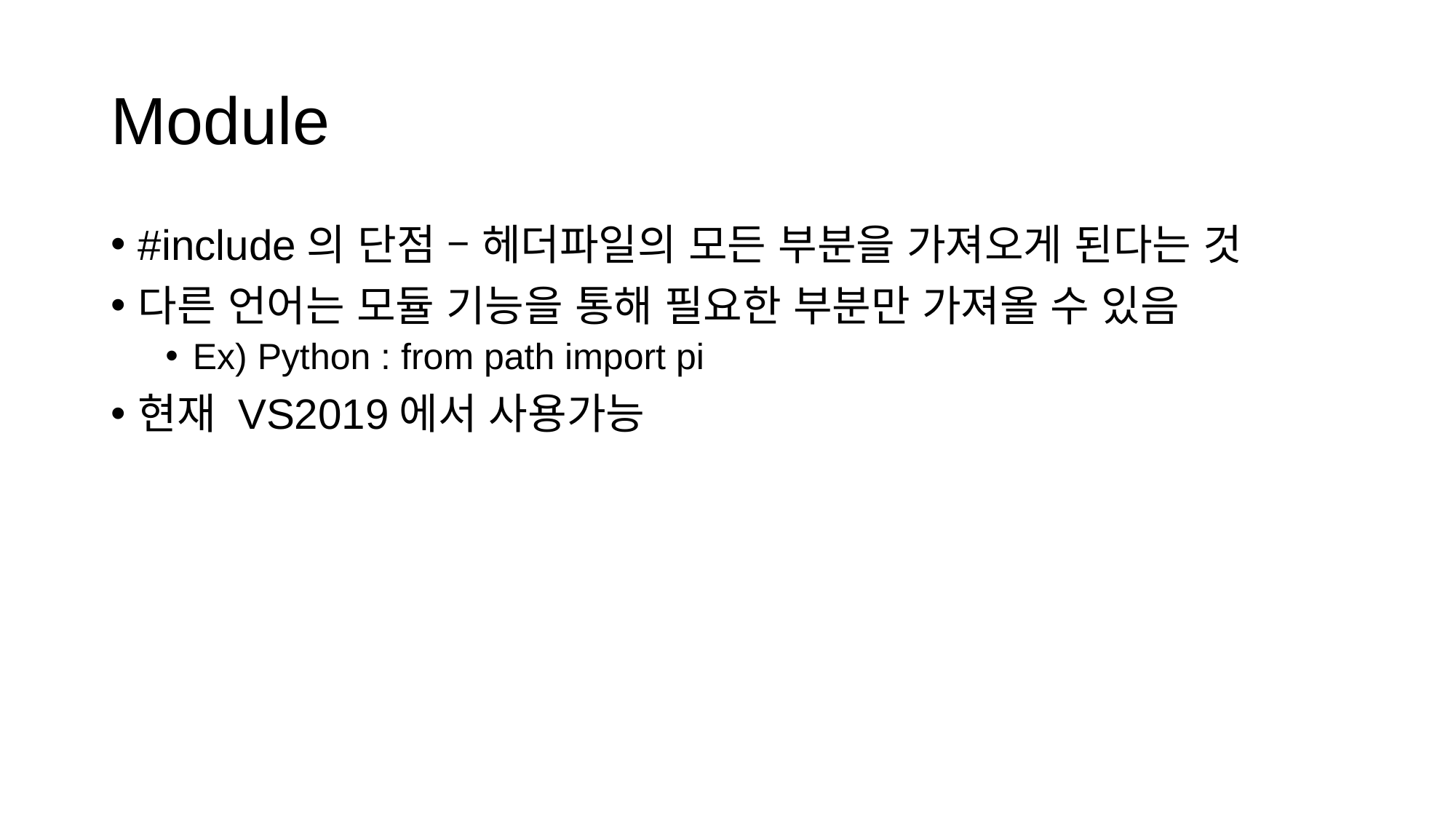

# Module
#include의 단점 – 헤더파일의 모든 부분을 가져오게 된다는 것
다른 언어는 모듈 기능을 통해 필요한 부분만 가져올 수 있음
Ex) Python : from path import pi
현재 VS2019에서 사용가능